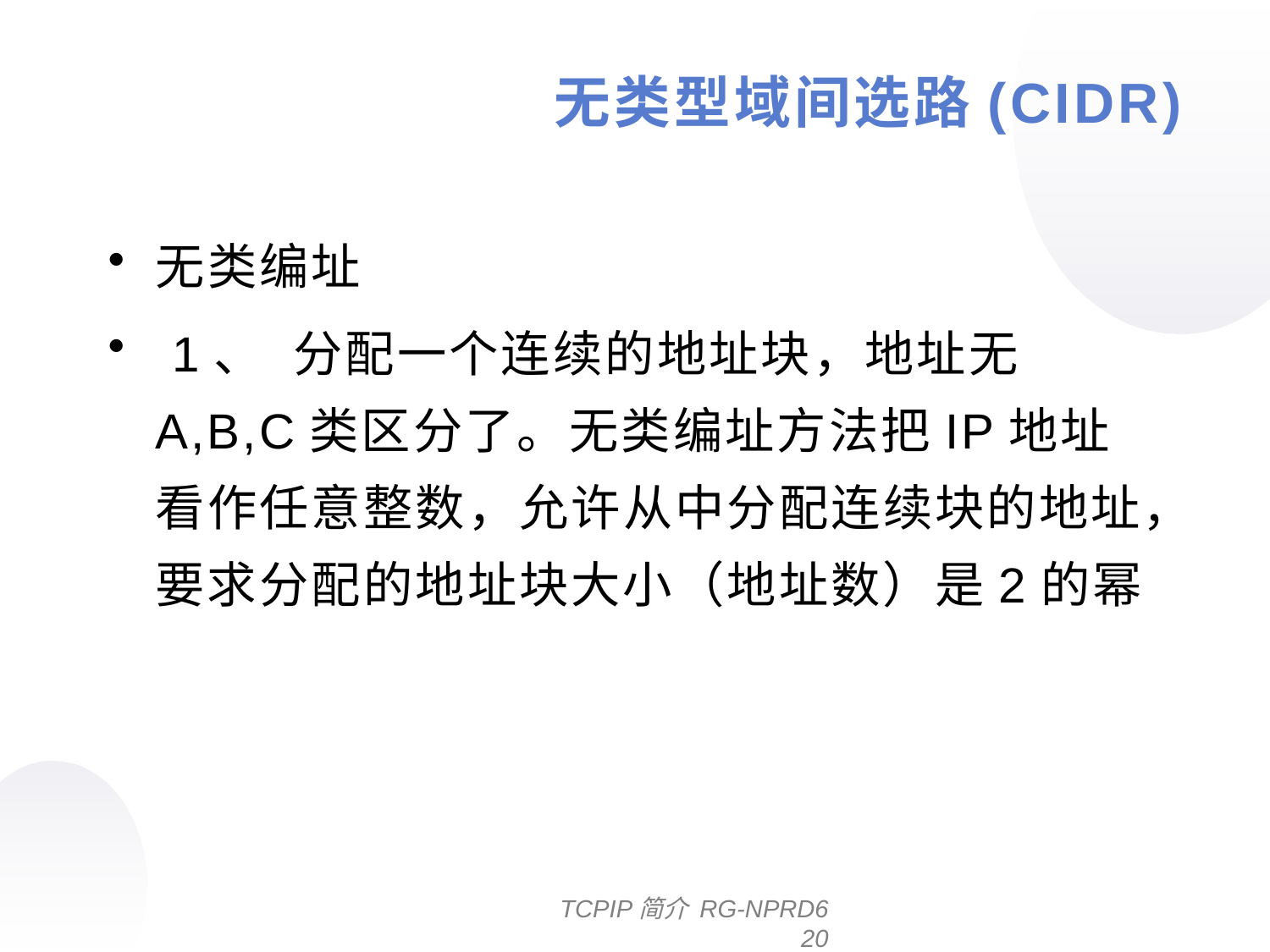

无类型域间选路(CIDR)
无类编址
 1、  分配一个连续的地址块，地址无A,B,C类区分了。无类编址方法把IP地址看作任意整数，允许从中分配连续块的地址，要求分配的地址块大小（地址数）是2的幂

TCPIP简介 RG-NPRD6
20